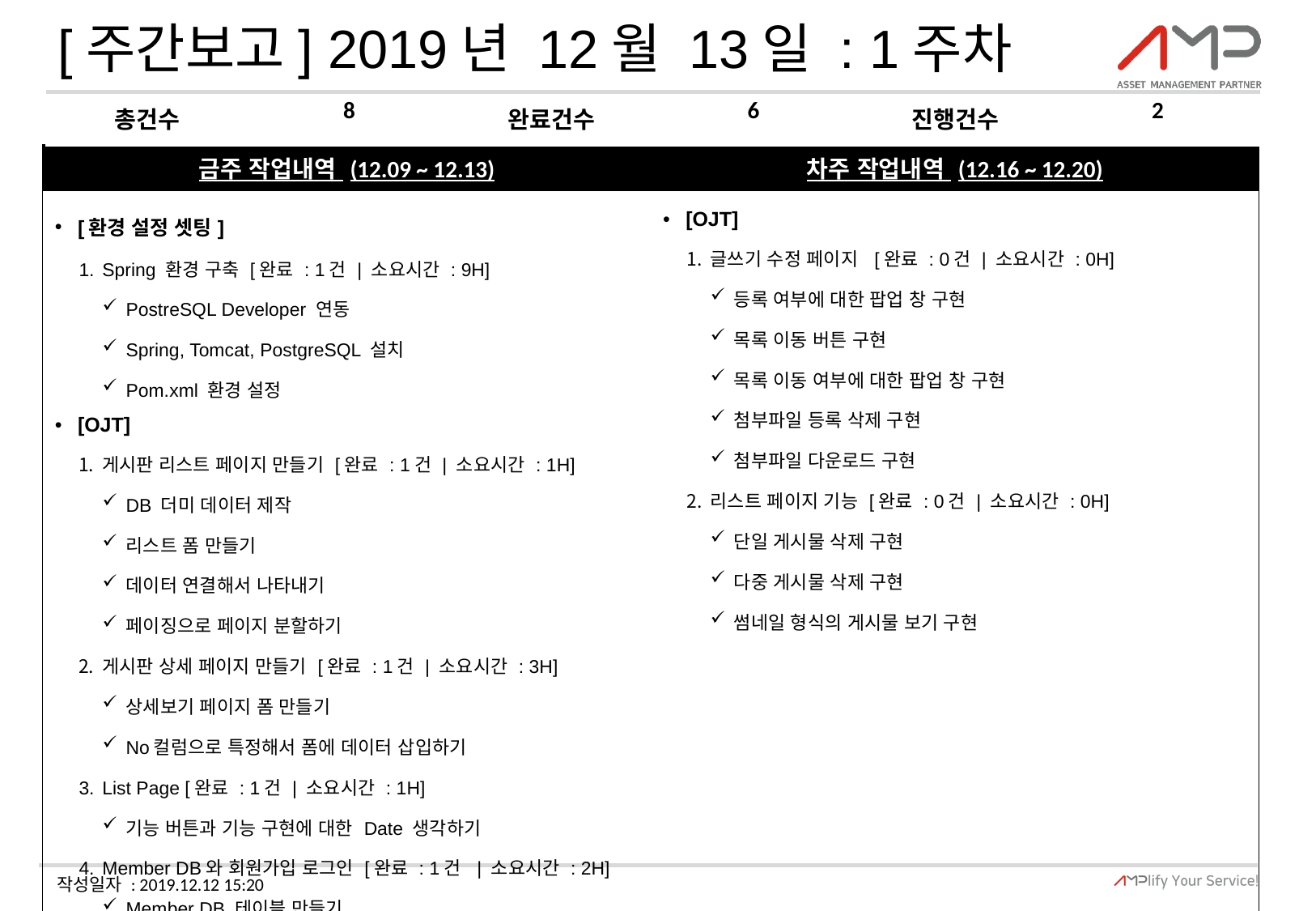

# [주간보고] 2019년 12월 13일 : 1주차
| 총건수 | 8 | 완료건수 | 6 | 진행건수 | 2 |
| --- | --- | --- | --- | --- | --- |
| 금주 작업내역 (12.09 ~ 12.13) | 차주 작업내역 (12.16 ~ 12.20) |
| --- | --- |
| [환경 설정 셋팅] Spring 환경 구축 [완료 : 1건 | 소요시간 : 9H] PostreSQL Developer 연동 Spring, Tomcat, PostgreSQL 설치 Pom.xml 환경 설정 [OJT] 게시판 리스트 페이지 만들기 [완료 : 1건 | 소요시간 : 1H] DB 더미 데이터 제작 리스트 폼 만들기 데이터 연결해서 나타내기 페이징으로 페이지 분할하기 게시판 상세 페이지 만들기 [완료 : 1건 | 소요시간 : 3H] 상세보기 페이지 폼 만들기 No컬럼으로 특정해서 폼에 데이터 삽입하기 List Page [완료 : 1건 | 소요시간 : 1H] 기능 버튼과 기능 구현에 대한 Date 생각하기 Member DB와 회원가입 로그인 [완료 : 1건 | 소요시간 : 2H] Member DB 테이블 만들기 | [OJT] 글쓰기 수정 페이지 [완료 : 0건 | 소요시간 : 0H] 등록 여부에 대한 팝업 창 구현 목록 이동 버튼 구현 목록 이동 여부에 대한 팝업 창 구현 첨부파일 등록 삭제 구현 첨부파일 다운로드 구현 리스트 페이지 기능 [완료 : 0건 | 소요시간 : 0H] 단일 게시물 삭제 구현 다중 게시물 삭제 구현 썸네일 형식의 게시물 보기 구현 |
작성일자 : 2019.12.12 15:20